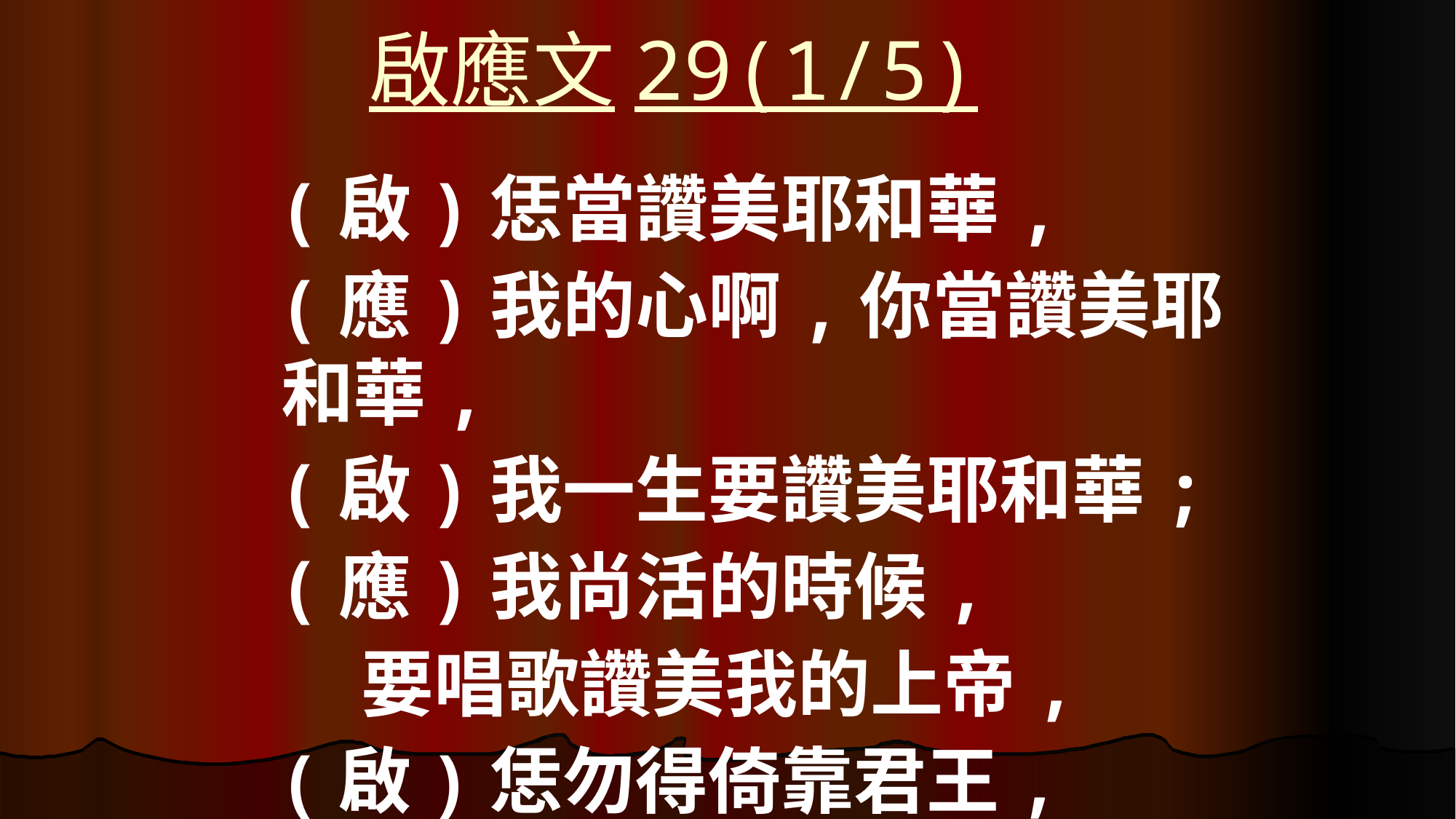

# 啟應文29(1/5)
(啟)恁當讚美耶和華,
(應)我的心啊,你當讚美耶和華,
(啟)我一生要讚美耶和華;
(應)我尚活的時候,
    要唱歌讚美我的上帝,
(啟)恁勿得倚靠君王,